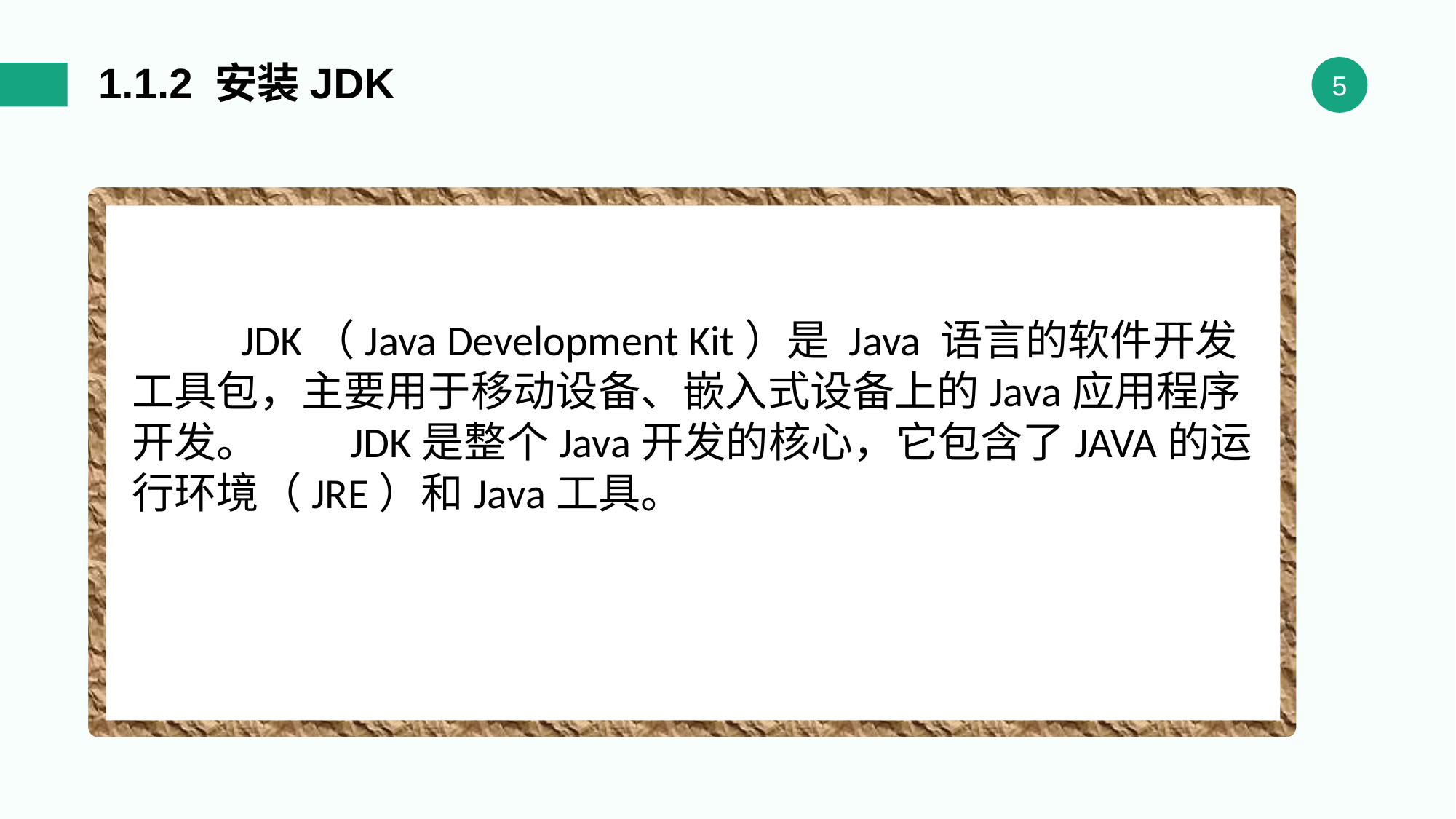

1.1.2 安装JDK

	JDK（Java Development Kit）是 Java 语言的软件开发工具包，主要用于移动设备、嵌入式设备上的Java应用程序开发。	JDK是整个Java开发的核心，它包含了JAVA的运行环境（JRE）和Java工具。